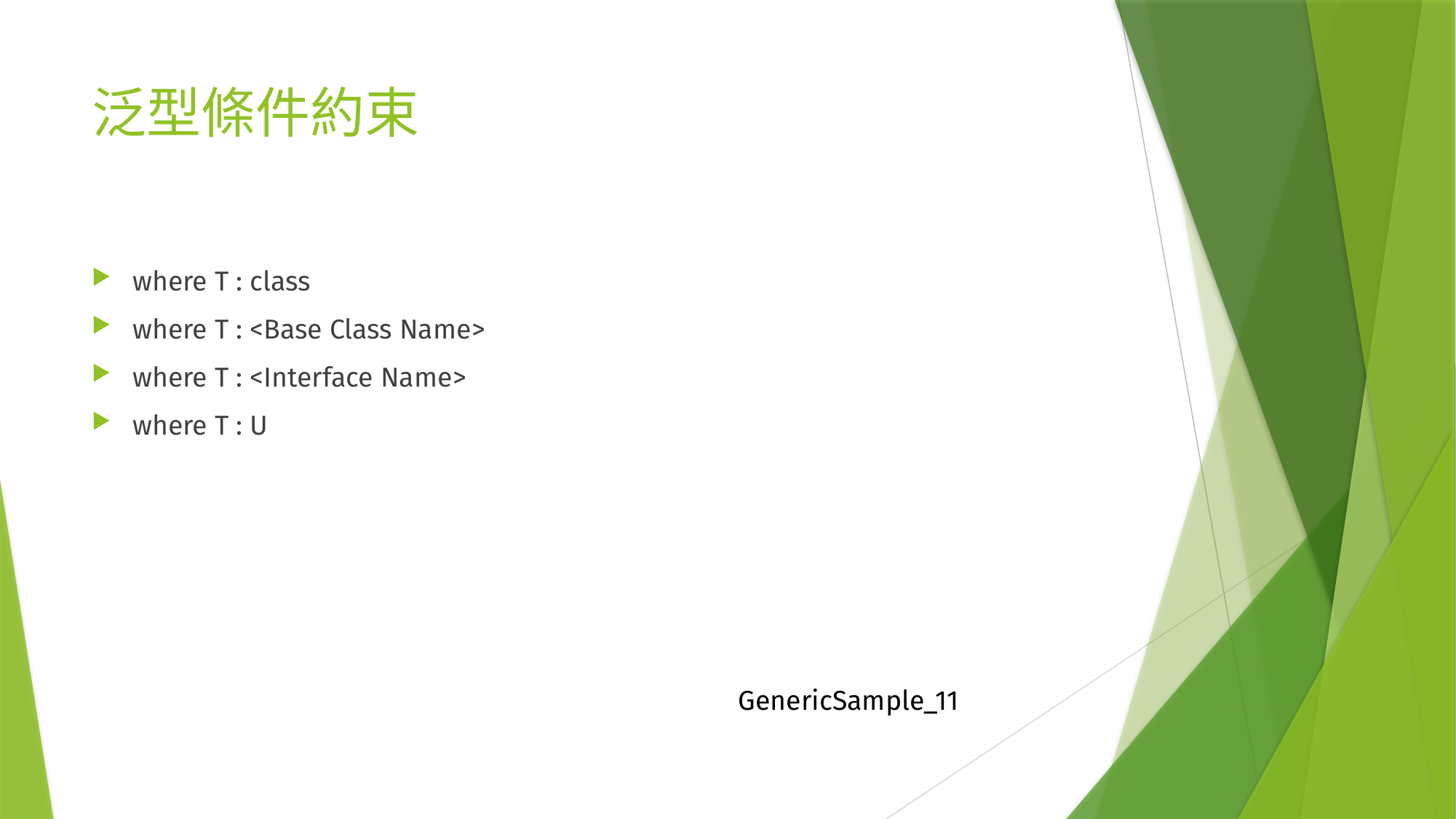

# 泛型條件約束
where T : class
where T : <Base Class Name>
where T : <Interface Name>
where T : U
GenericSample_11